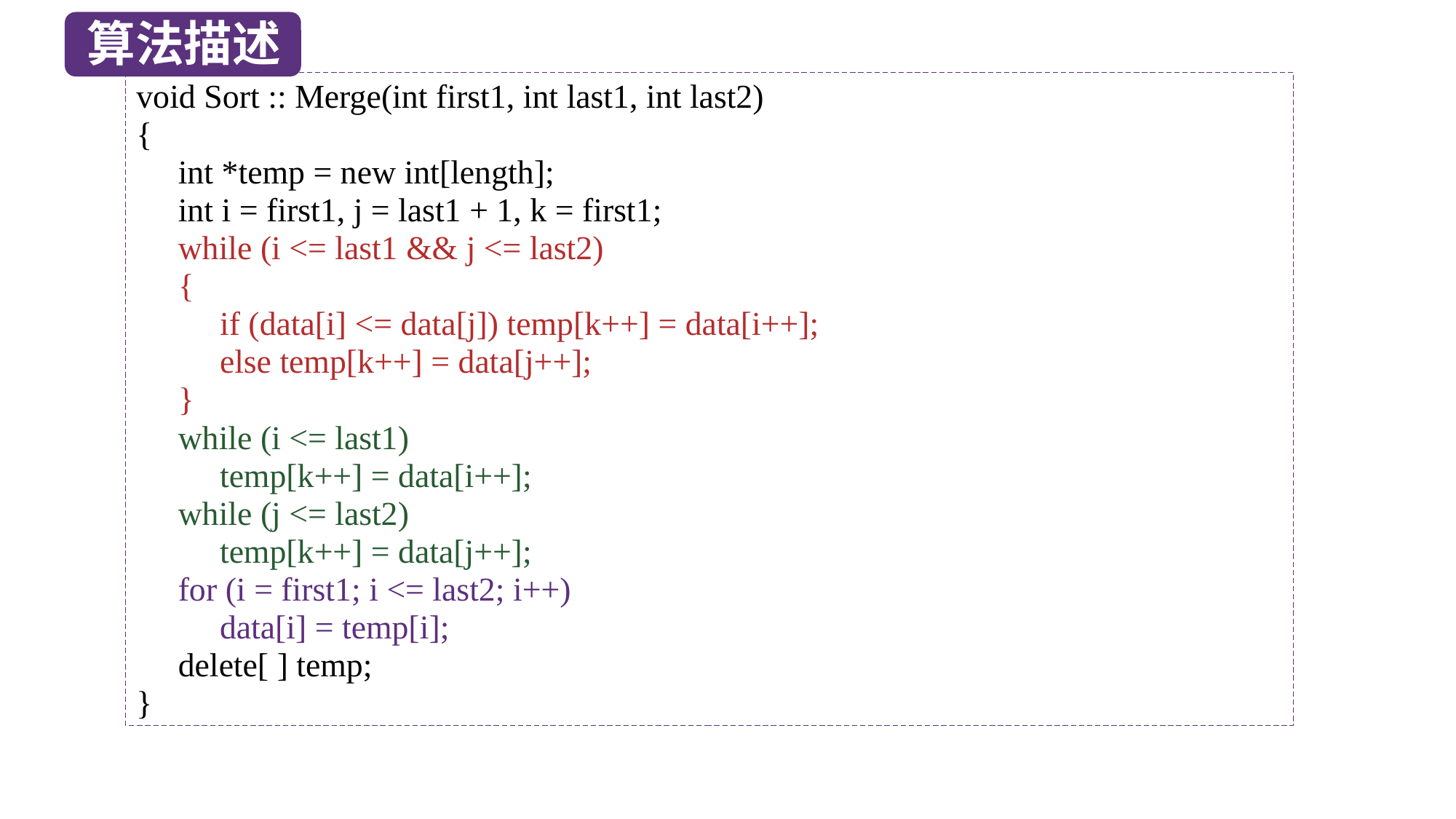

算法描述

void Sort :: Merge(int first1, int last1, int last2)
{
     int *temp = new int[length];
     int i = first1, j = last1 + 1, k = first1;
     while (i <= last1 && j <= last2)
     {
          if (data[i] <= data[j]) temp[k++] = data[i++];
          else temp[k++] = data[j++];
     }
     while (i <= last1)
          temp[k++] = data[i++];
     while (j <= last2)
          temp[k++] = data[j++];
     for (i = first1; i <= last2; i++)
          data[i] = temp[i];
     delete[ ] temp;
}